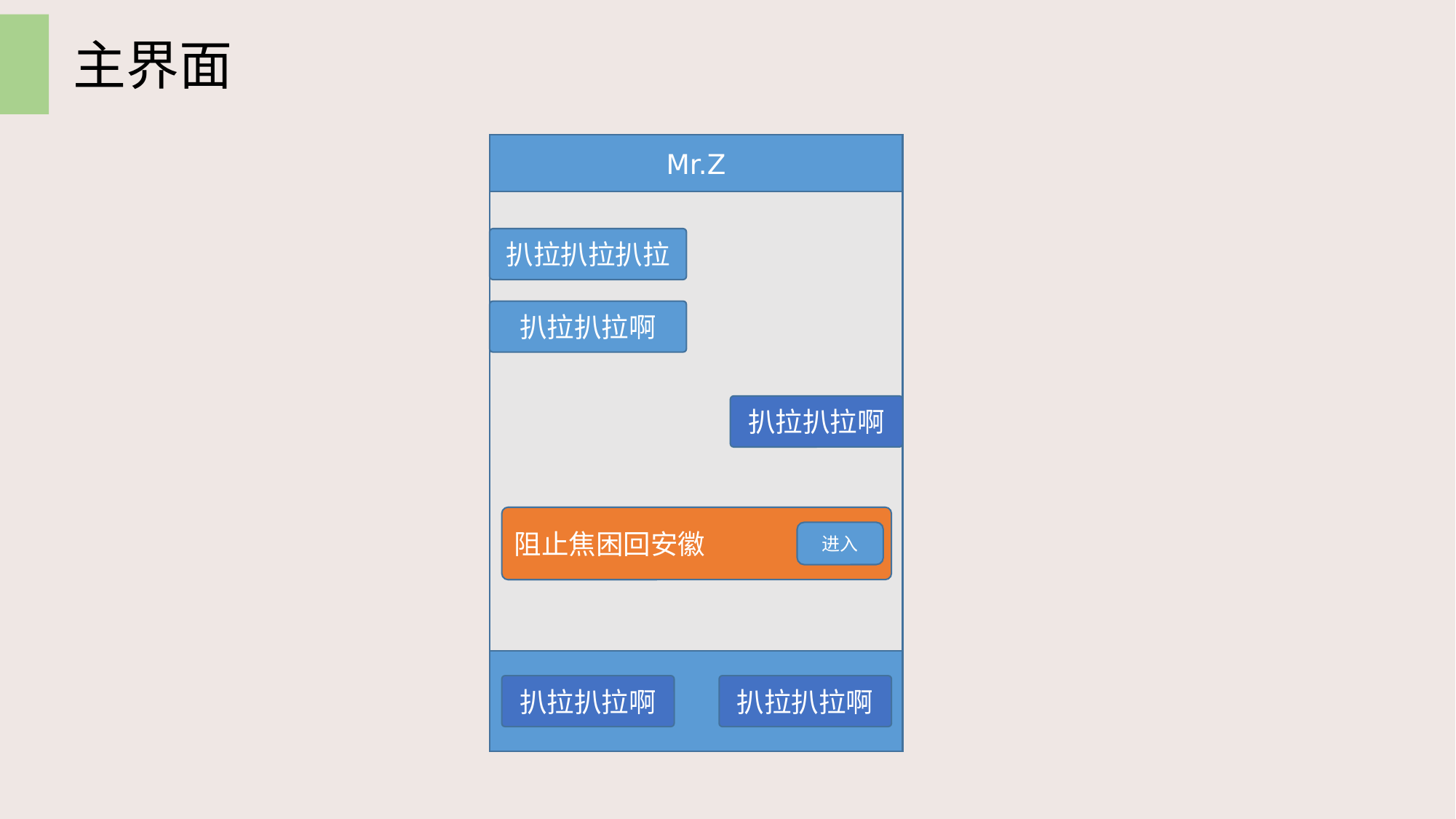

主界面

Mr.Z
扒拉扒拉扒拉
扒拉扒拉啊
扒拉扒拉啊
阻止焦困回安徽
进入

扒拉扒拉啊
扒拉扒拉啊